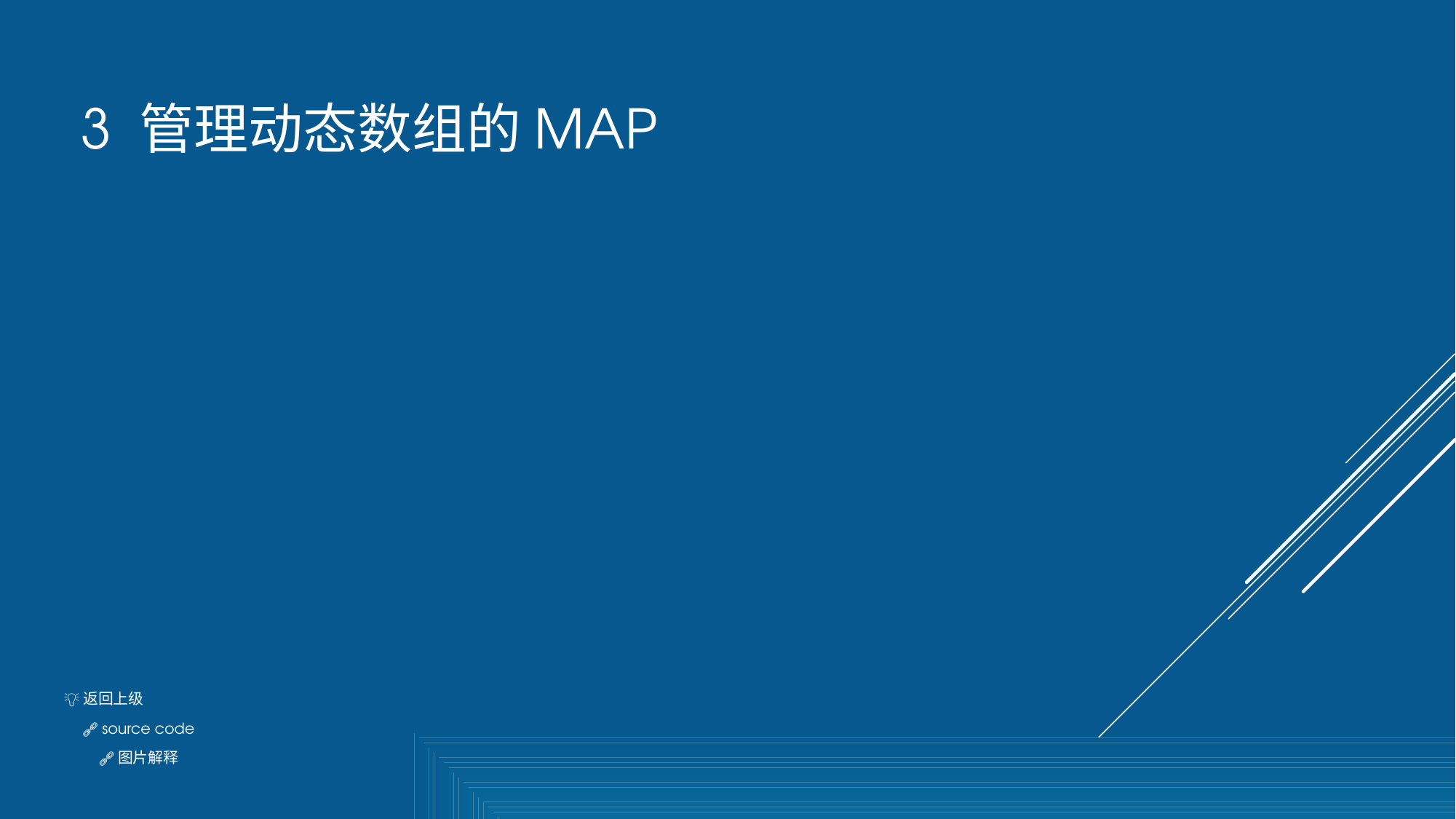

# 3 管理动态数组的map

💡返回上级
🔗 source code
🔗图片解释